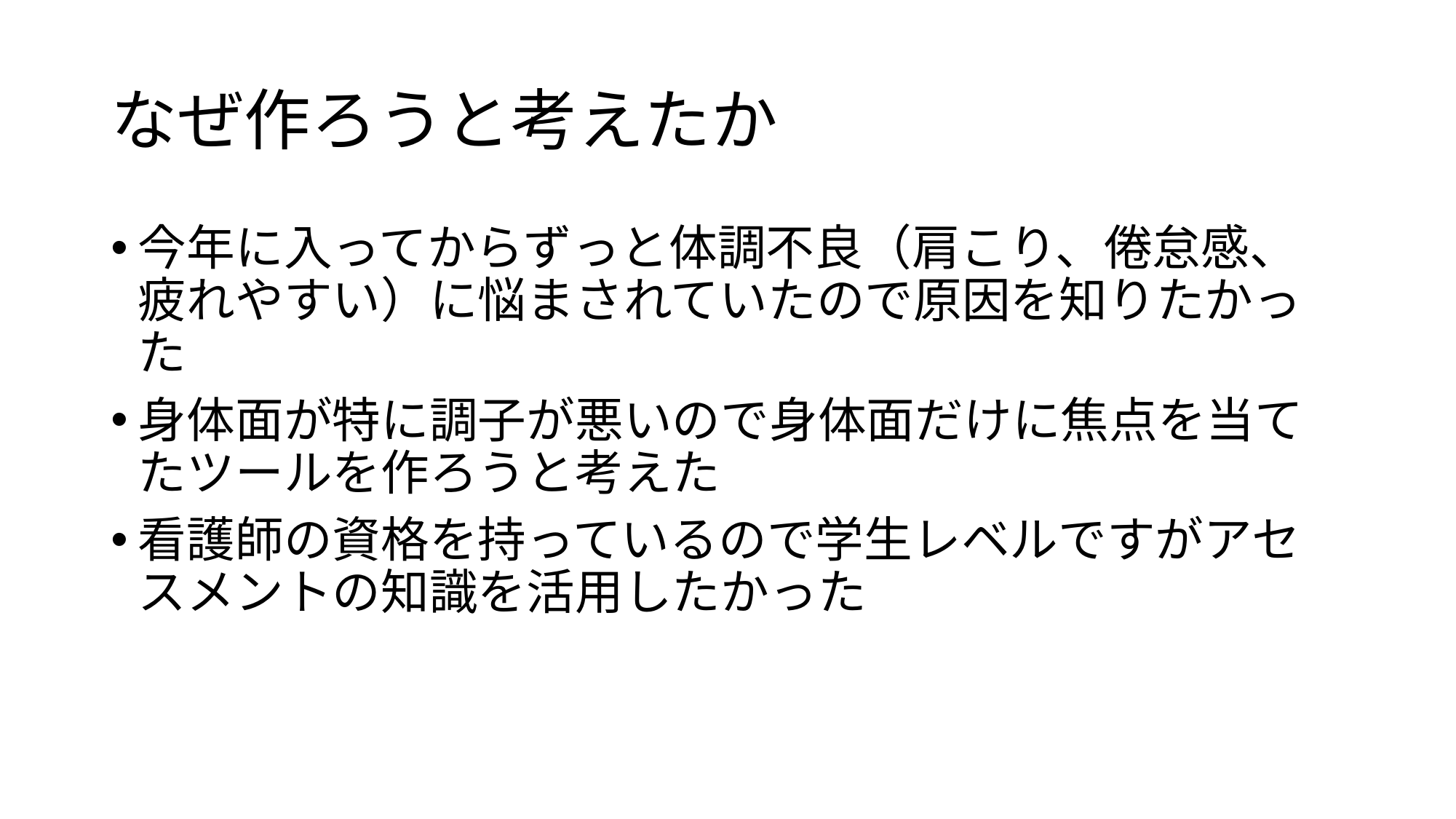

# なぜ作ろうと考えたか
今年に入ってからずっと体調不良（肩こり、倦怠感、疲れやすい）に悩まされていたので原因を知りたかった
身体面が特に調子が悪いので身体面だけに焦点を当てたツールを作ろうと考えた
看護師の資格を持っているので学生レベルですがアセスメントの知識を活用したかった